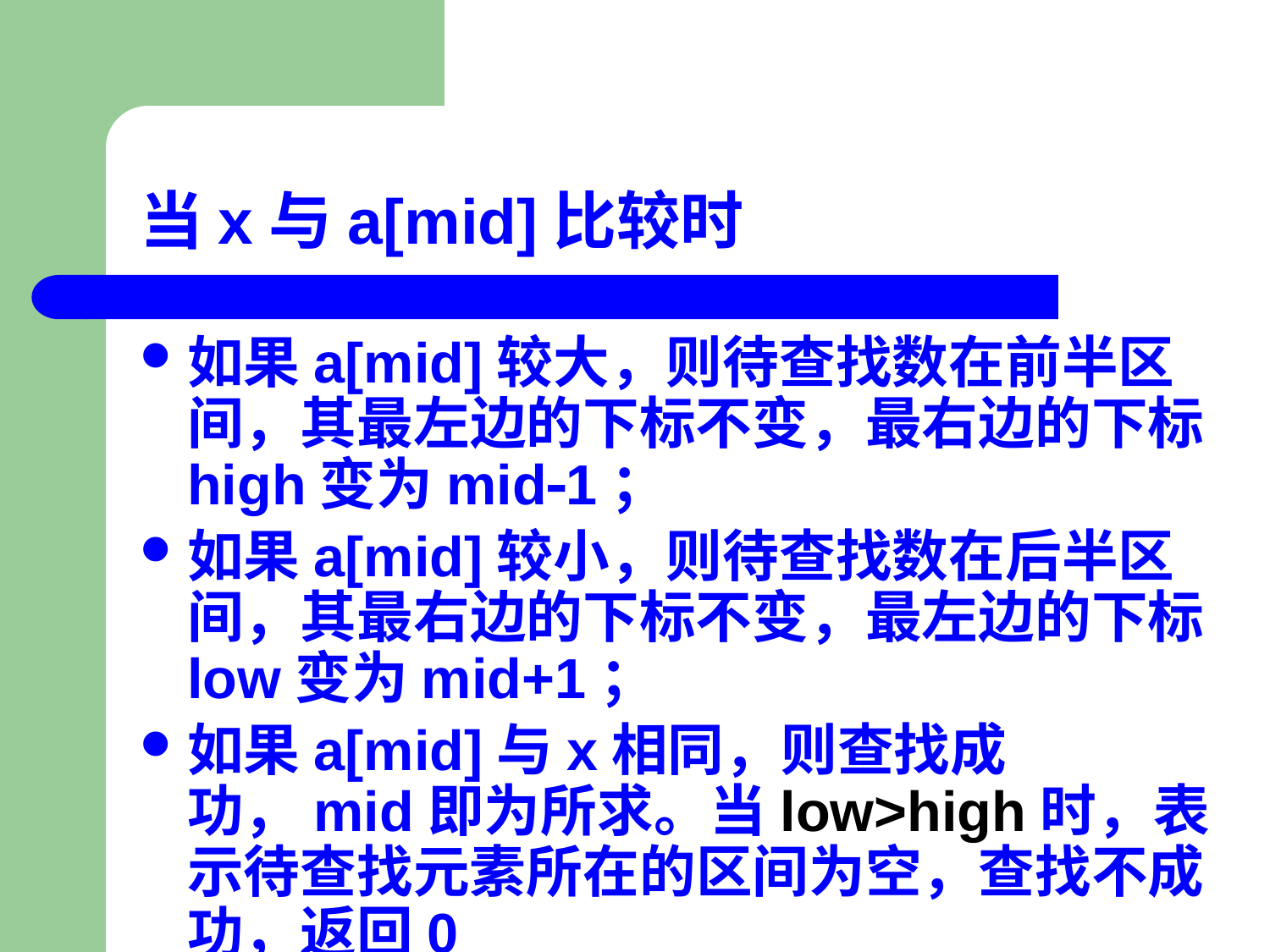

# 当x与a[mid]比较时
如果a[mid]较大，则待查找数在前半区间，其最左边的下标不变，最右边的下标high变为mid−1；
如果a[mid]较小，则待查找数在后半区间，其最右边的下标不变，最左边的下标low变为mid+1；
如果a[mid]与x相同，则查找成功，mid即为所求。当low>high时，表示待查找元素所在的区间为空，查找不成功，返回0